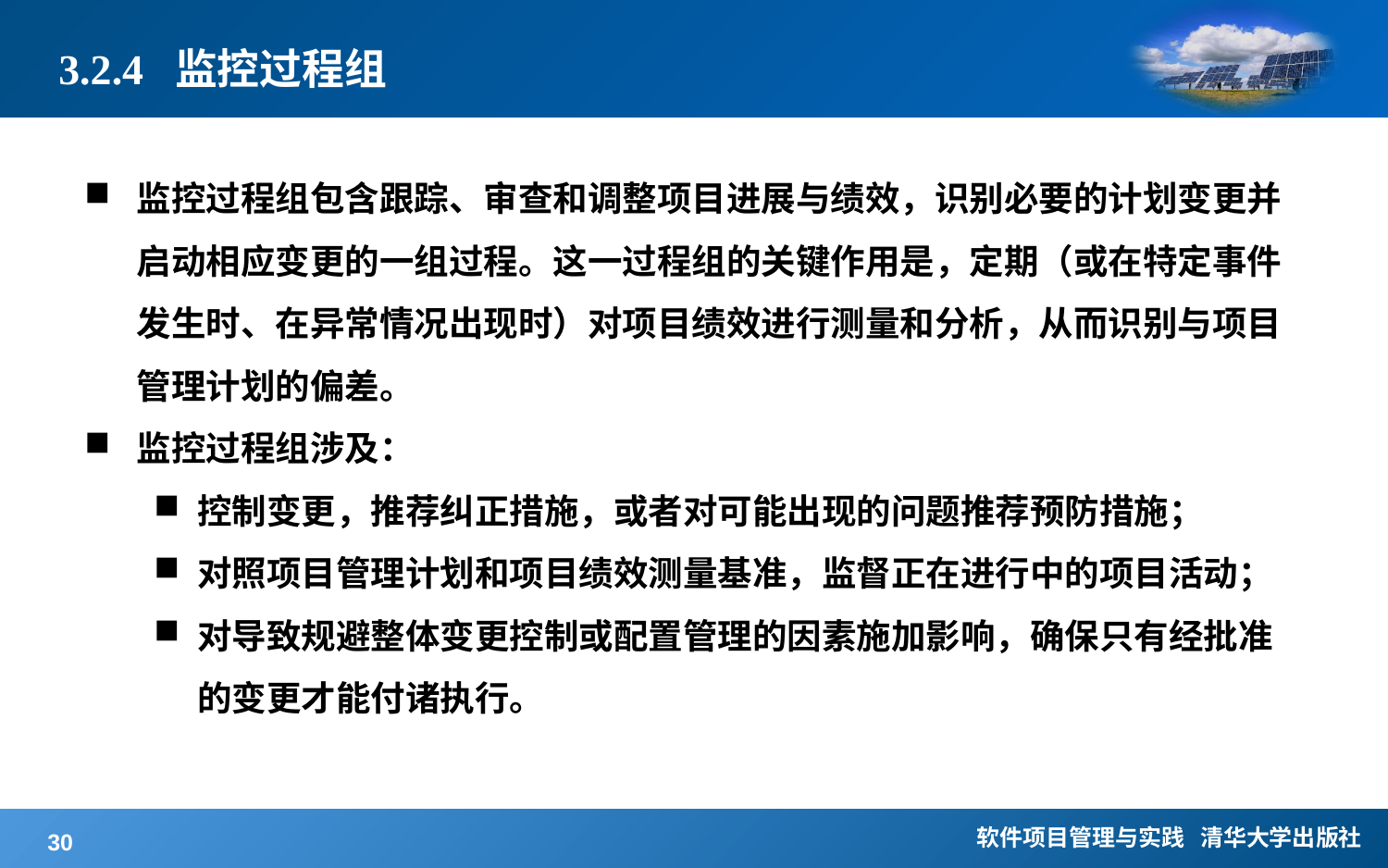

# 3.2.4  监控过程组
监控过程组包含跟踪、审查和调整项目进展与绩效，识别必要的计划变更并启动相应变更的一组过程。这一过程组的关键作用是，定期（或在特定事件发生时、在异常情况出现时）对项目绩效进行测量和分析，从而识别与项目管理计划的偏差。
监控过程组涉及：
控制变更，推荐纠正措施，或者对可能出现的问题推荐预防措施；
对照项目管理计划和项目绩效测量基准，监督正在进行中的项目活动；
对导致规避整体变更控制或配置管理的因素施加影响，确保只有经批准的变更才能付诸执行。